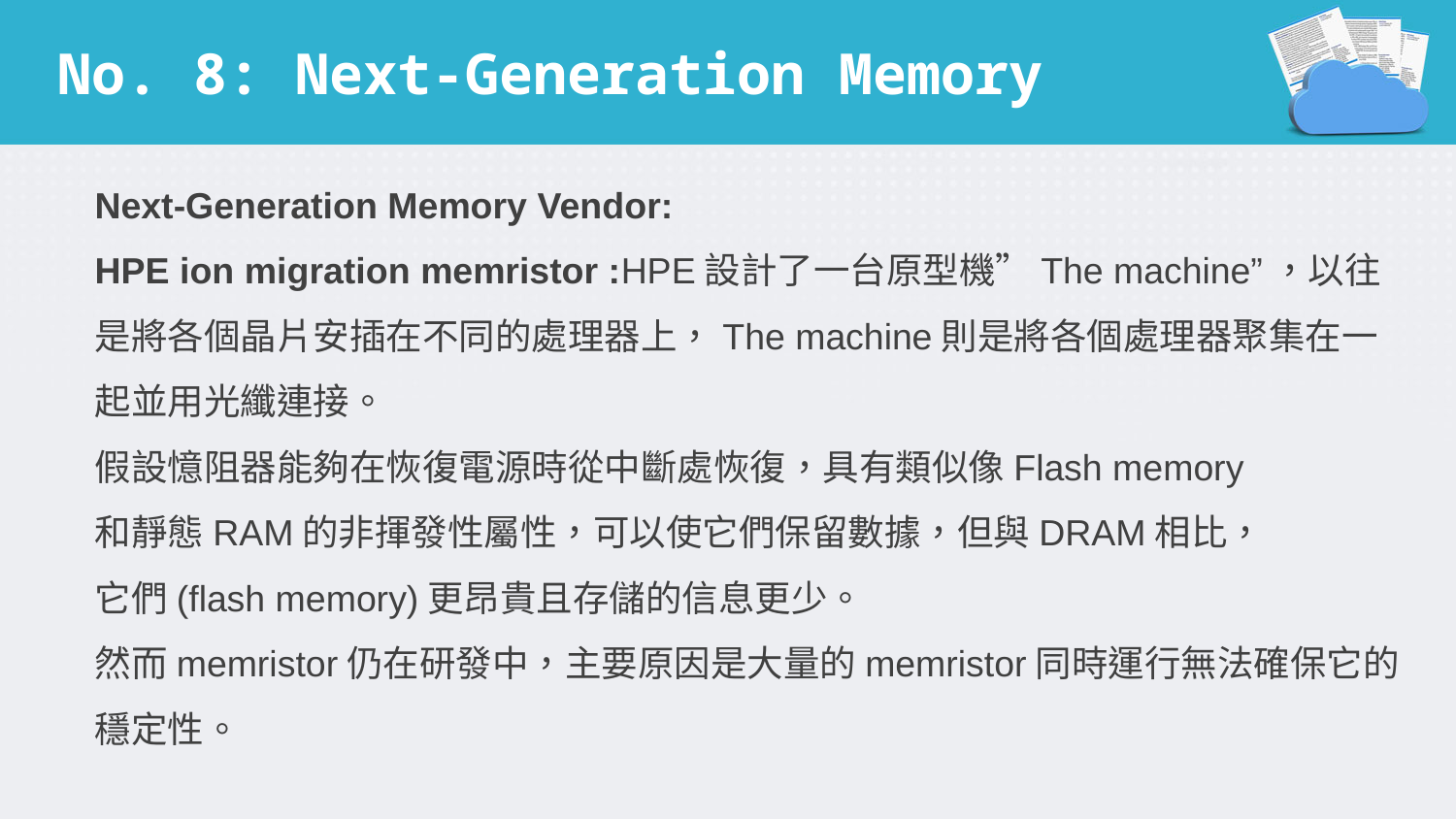

# No. 8: Next-Generation Memory
Next-Generation Memory Vendor:
HPE ion migration memristor :HPE設計了一台原型機”The machine”，以往是將各個晶片安插在不同的處理器上，The machine則是將各個處理器聚集在一起並用光纖連接。
假設憶阻器能夠在恢復電源時從中斷處恢復，具有類似像Flash memory
和靜態RAM的非揮發性屬性，可以使它們保留數據，但與DRAM相比，
它們(flash memory)更昂貴且存儲的信息更少。
然而memristor仍在研發中，主要原因是大量的memristor同時運行無法確保它的穩定性。
敏捷性和生產率的提高。他們通過分析IT和業務數據，從而獲得收益

■

關於用戶交互，業務活動和支持IT系統行為的見解。

服務改善和成本降低。他們通過大大節省時間和精力來做到這一點

■

確定正常運行時間和性能問題的原因。行為預測通知

預測可以支持資源優化工作。

風險緩解。他們通過分析監視，配置和服務台數據來做到這一點。他們

■

從操作和安全角度識別異常。

競爭差異/破壞。他們通過對市場的快速響應來做到這一點

和基於機器的班次分析得出的最終用戶需求。